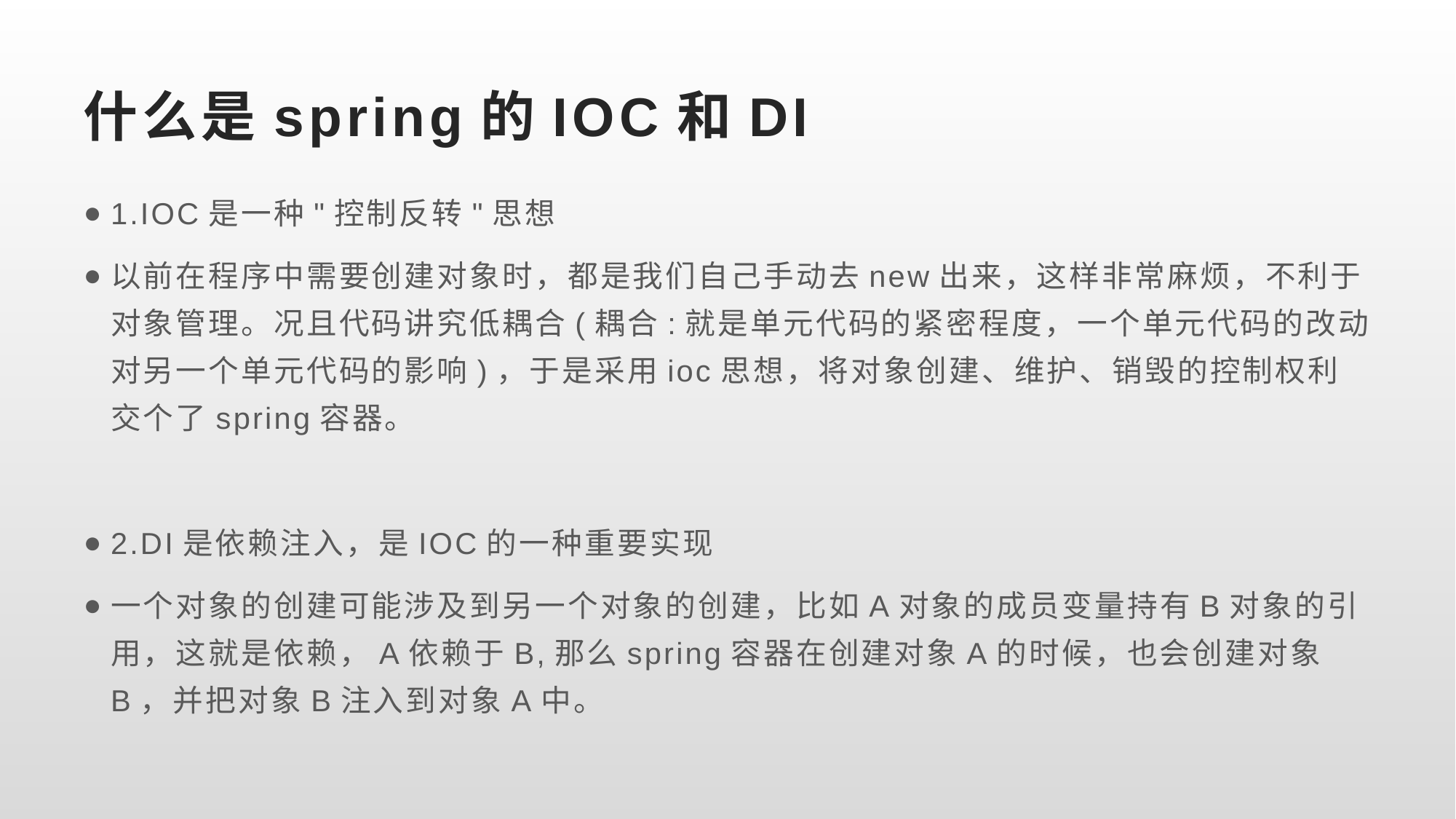

# 什么是spring的IOC和DI
1.IOC是一种"控制反转"思想
以前在程序中需要创建对象时，都是我们自己手动去new出来，这样非常麻烦，不利于对象管理。况且代码讲究低耦合(耦合:就是单元代码的紧密程度，一个单元代码的改动对另一个单元代码的影响)，于是采用ioc思想，将对象创建、维护、销毁的控制权利交个了spring容器。

2.DI是依赖注入，是IOC的一种重要实现
一个对象的创建可能涉及到另一个对象的创建，比如A对象的成员变量持有B对象的引用，这就是依赖，A依赖于B,那么spring容器在创建对象A的时候，也会创建对象B，并把对象B注入到对象A中。